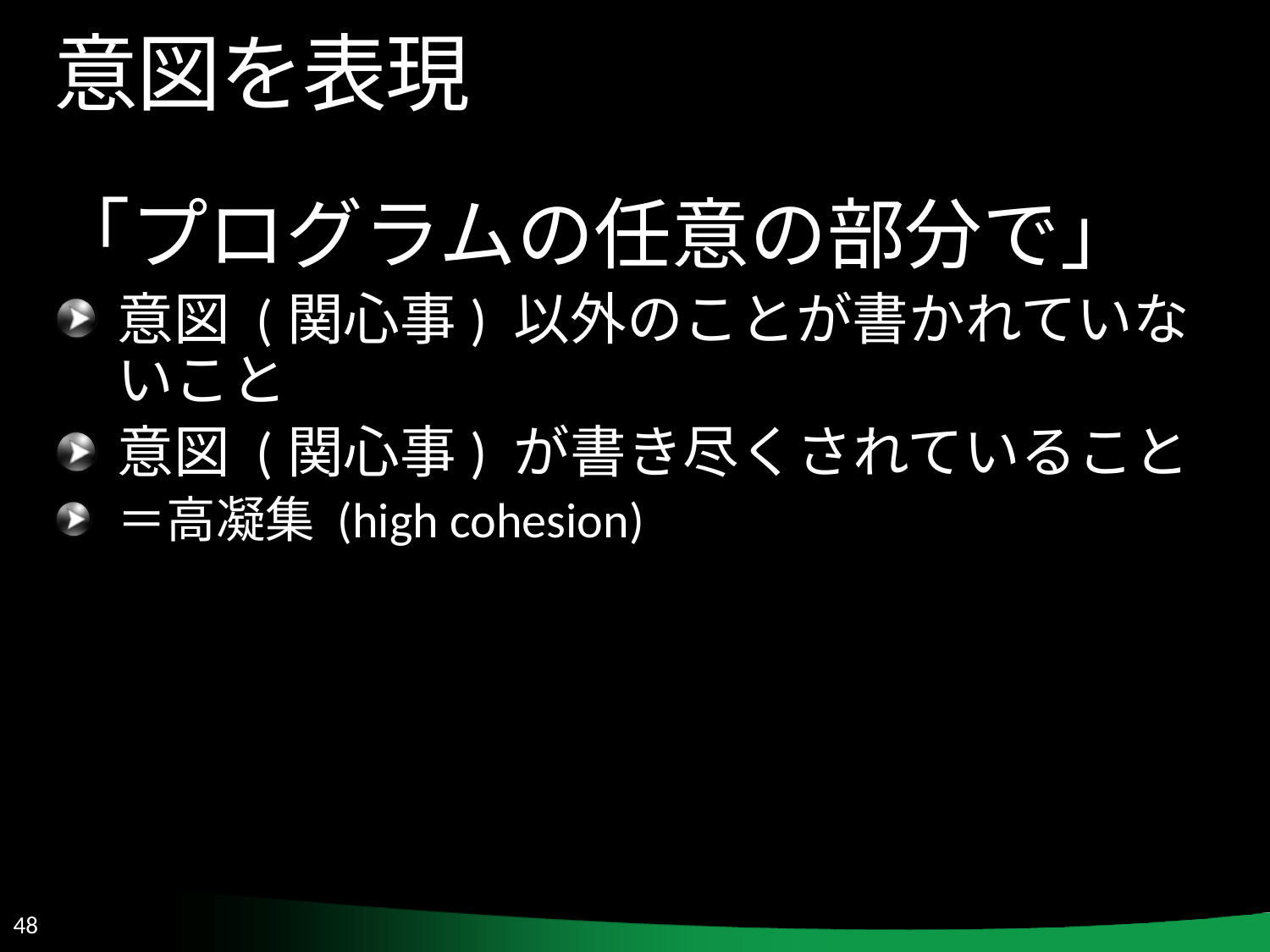

# 意図を表現
「プログラムの任意の部分で」
意図 (関心事) 以外のことが書かれていないこと
意図 (関心事) が書き尽くされていること
＝高凝集 (high cohesion)